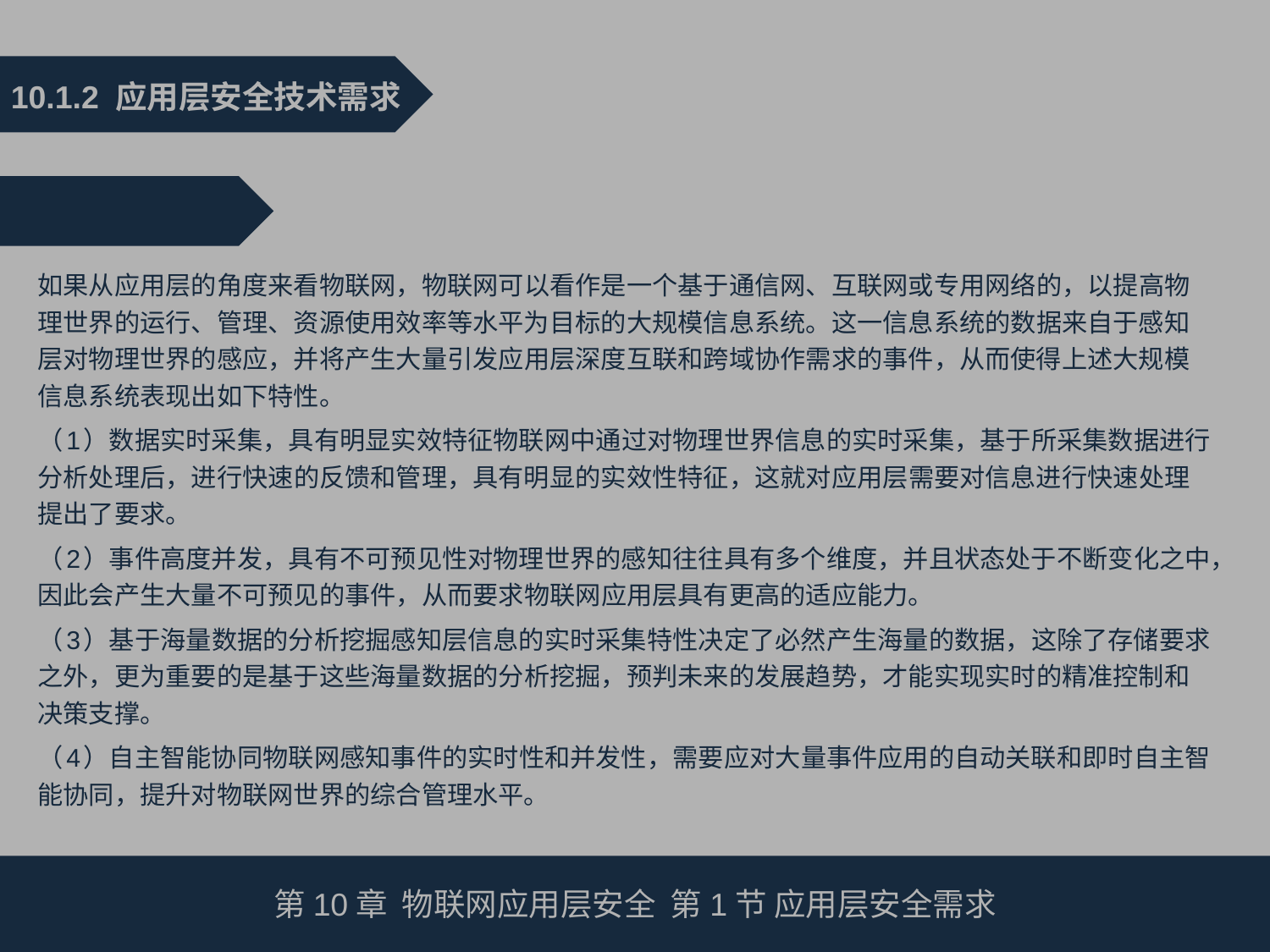

10.1.2 应用层安全技术需求

如果从应用层的角度来看物联网，物联网可以看作是一个基于通信网、互联网或专用网络的，以提高物理世界的运行、管理、资源使用效率等水平为目标的大规模信息系统。这一信息系统的数据来自于感知层对物理世界的感应，并将产生大量引发应用层深度互联和跨域协作需求的事件，从而使得上述大规模信息系统表现出如下特性。
（1）数据实时采集，具有明显实效特征物联网中通过对物理世界信息的实时采集，基于所采集数据进行分析处理后，进行快速的反馈和管理，具有明显的实效性特征，这就对应用层需要对信息进行快速处理提出了要求。
（2）事件高度并发，具有不可预见性对物理世界的感知往往具有多个维度，并且状态处于不断变化之中，因此会产生大量不可预见的事件，从而要求物联网应用层具有更高的适应能力。
（3）基于海量数据的分析挖掘感知层信息的实时采集特性决定了必然产生海量的数据，这除了存储要求之外，更为重要的是基于这些海量数据的分析挖掘，预判未来的发展趋势，才能实现实时的精准控制和决策支撑。
（4）自主智能协同物联网感知事件的实时性和并发性，需要应对大量事件应用的自动关联和即时自主智能协同，提升对物联网世界的综合管理水平。